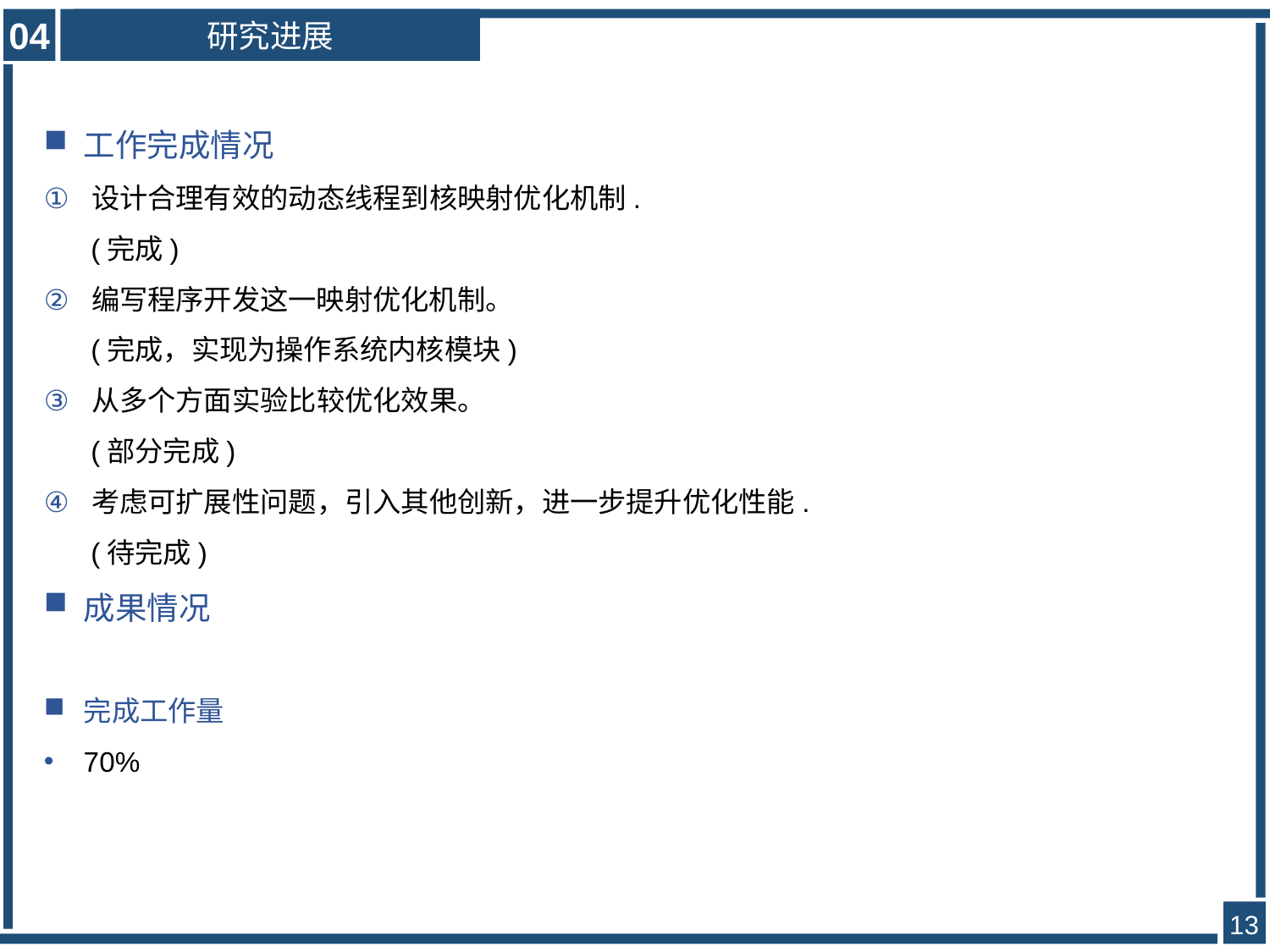

04
研究进展

工作完成情况
设计合理有效的动态线程到核映射优化机制.
      (完成)
编写程序开发这一映射优化机制。
      (完成，实现为操作系统内核模块)
从多个方面实验比较优化效果。
      (部分完成)
考虑可扩展性问题，引入其他创新，进一步提升优化性能.
      (待完成)
成果情况

完成工作量
70%

13